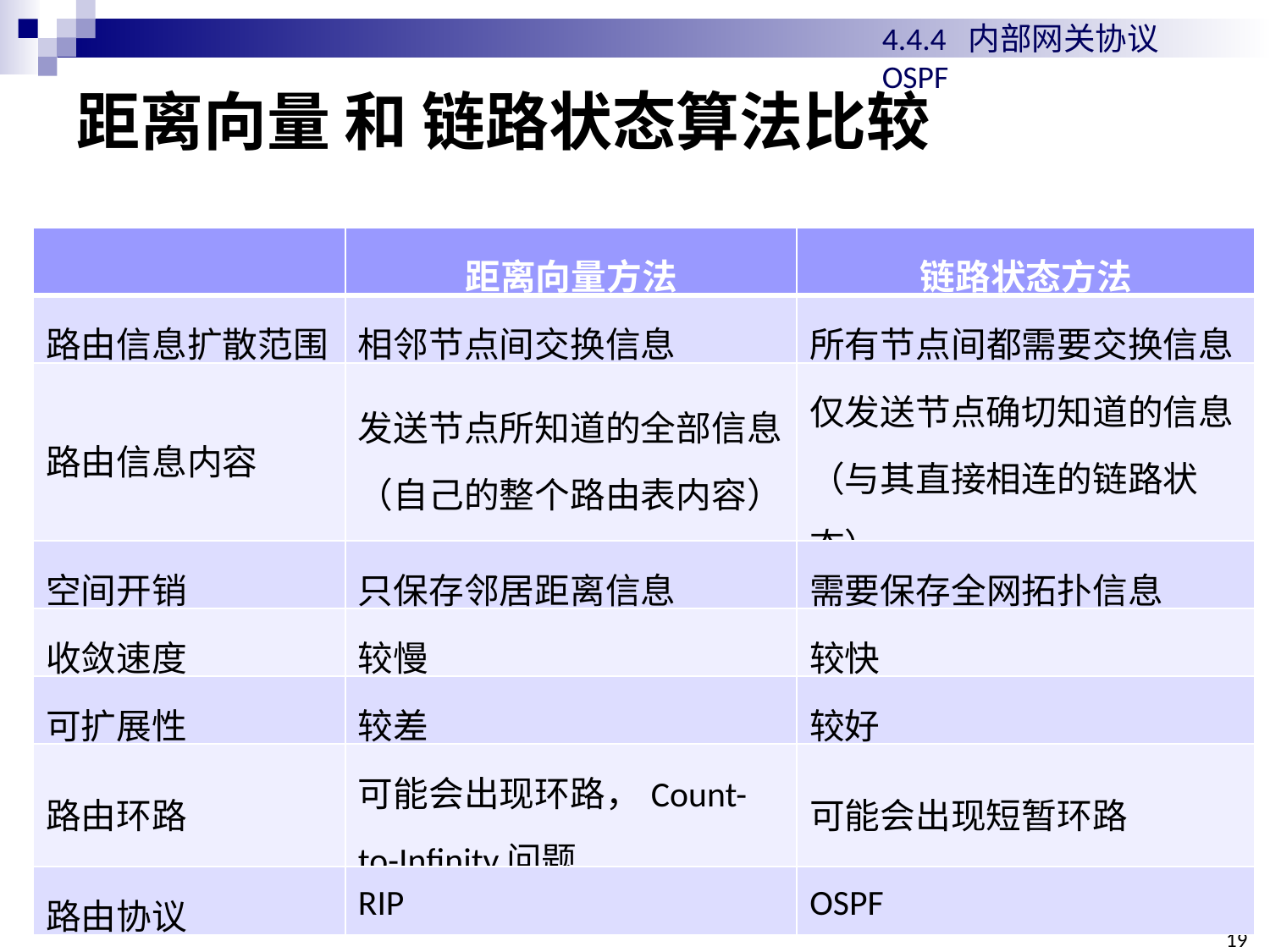

4.4.4  内部网关协议OSPF
# 距离向量 和 链路状态算法比较
|  | 距离向量方法 | 链路状态方法 |
| --- | --- | --- |
| 路由信息扩散范围 | 相邻节点间交换信息 | 所有节点间都需要交换信息 |
| 路由信息内容 | 发送节点所知道的全部信息（自己的整个路由表内容） | 仅发送节点确切知道的信息（与其直接相连的链路状态） |
| 空间开销 | 只保存邻居距离信息 | 需要保存全网拓扑信息 |
| 收敛速度 | 较慢 | 较快 |
| 可扩展性 | 较差 | 较好 |
| 路由环路 | 可能会出现环路，Count-to-Infinity问题 | 可能会出现短暂环路 |
| 路由协议 | RIP | OSPF |
197